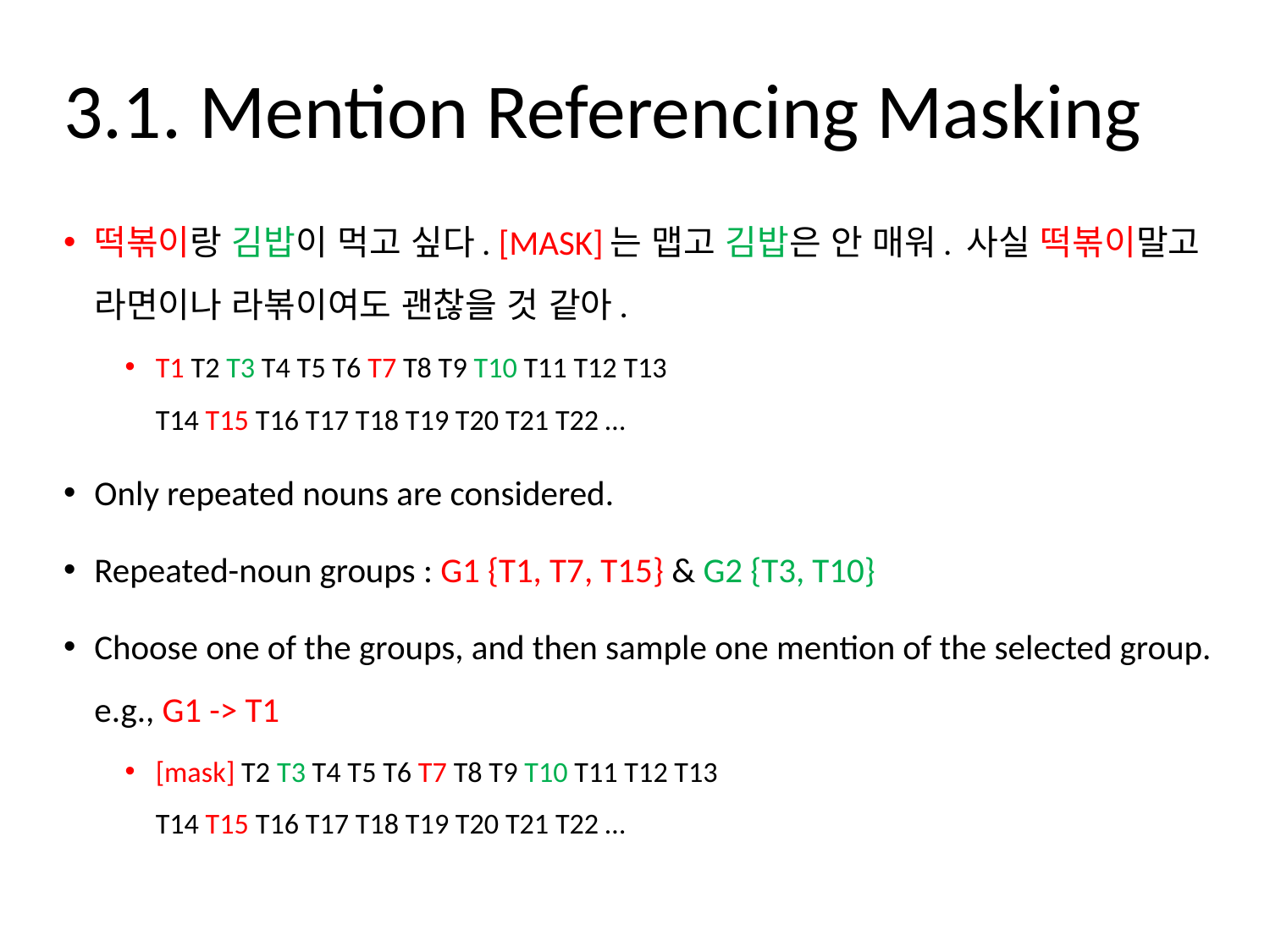

# 3.1. Mention Referencing Masking
떡볶이랑 김밥이 먹고 싶다. [MASK]는 맵고 김밥은 안 매워. 사실 떡볶이말고 라면이나 라볶이여도 괜찮을 것 같아.
T1 T2 T3 T4 T5 T6 T7 T8 T9 T10 T11 T12 T13
T14 T15 T16 T17 T18 T19 T20 T21 T22 …
Only repeated nouns are considered.
Repeated-noun groups : G1 {T1, T7, T15} & G2 {T3, T10}
Choose one of the groups, and then sample one mention of the selected group.
e.g., G1 -> T1
[mask] T2 T3 T4 T5 T6 T7 T8 T9 T10 T11 T12 T13
T14 T15 T16 T17 T18 T19 T20 T21 T22 …